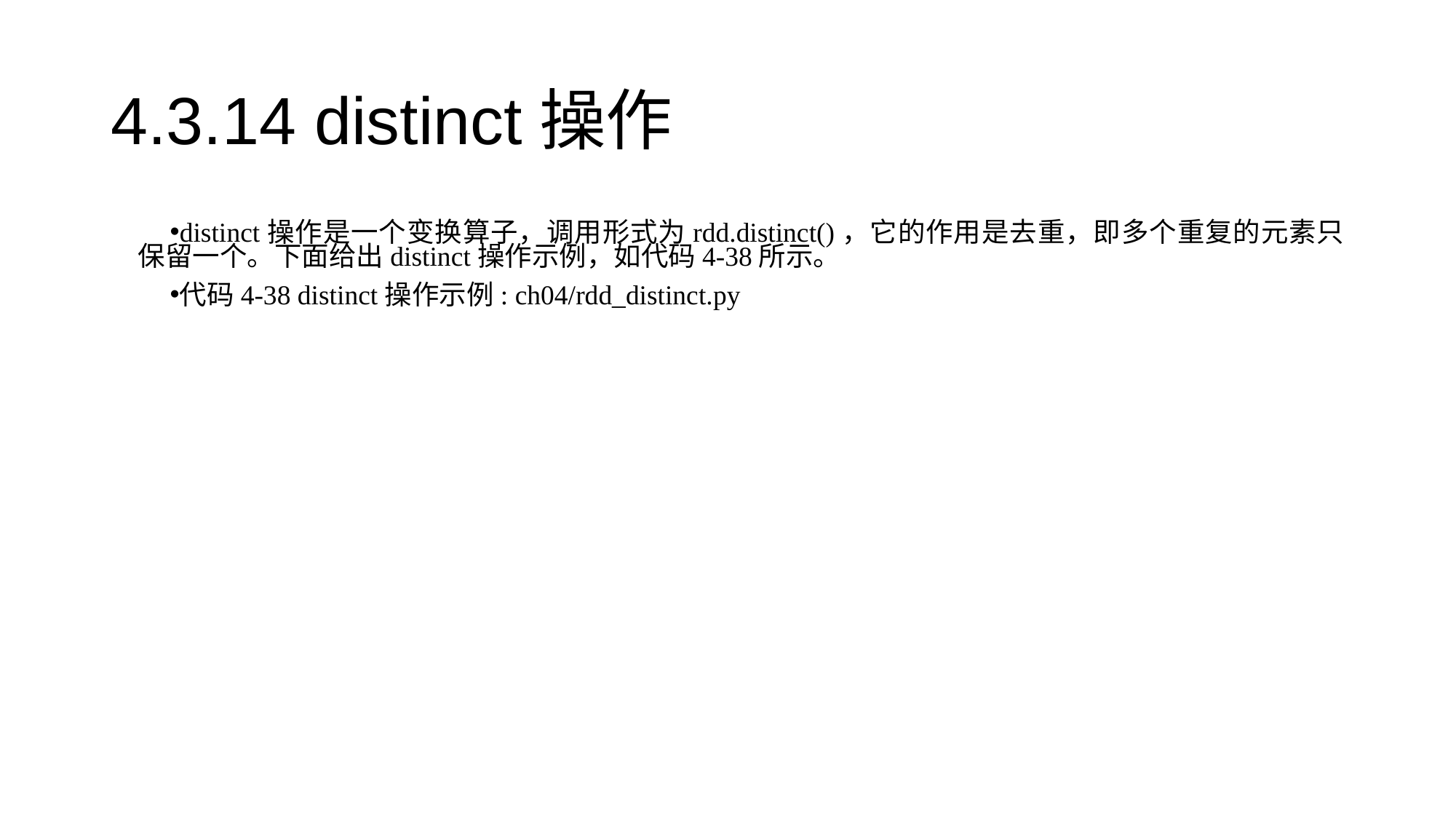

# 4.3.14 distinct操作
distinct操作是一个变换算子，调用形式为rdd.distinct()，它的作用是去重，即多个重复的元素只保留一个。下面给出distinct操作示例，如代码4-38所示。
代码4-38 distinct操作示例: ch04/rdd_distinct.py